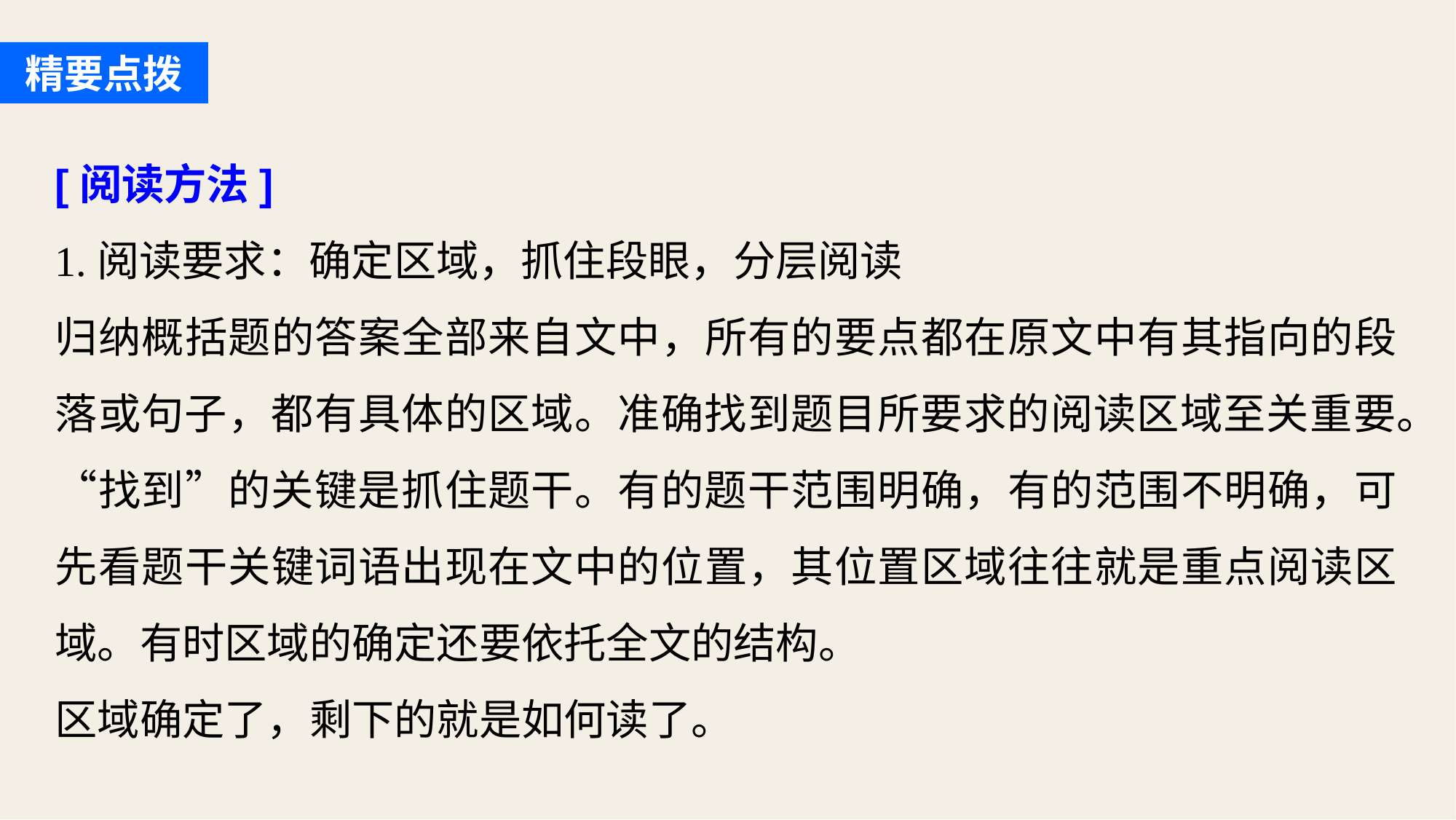

精要点拨
[阅读方法]
1.阅读要求：确定区域，抓住段眼，分层阅读
归纳概括题的答案全部来自文中，所有的要点都在原文中有其指向的段落或句子，都有具体的区域。准确找到题目所要求的阅读区域至关重要。“找到”的关键是抓住题干。有的题干范围明确，有的范围不明确，可先看题干关键词语出现在文中的位置，其位置区域往往就是重点阅读区域。有时区域的确定还要依托全文的结构。
区域确定了，剩下的就是如何读了。